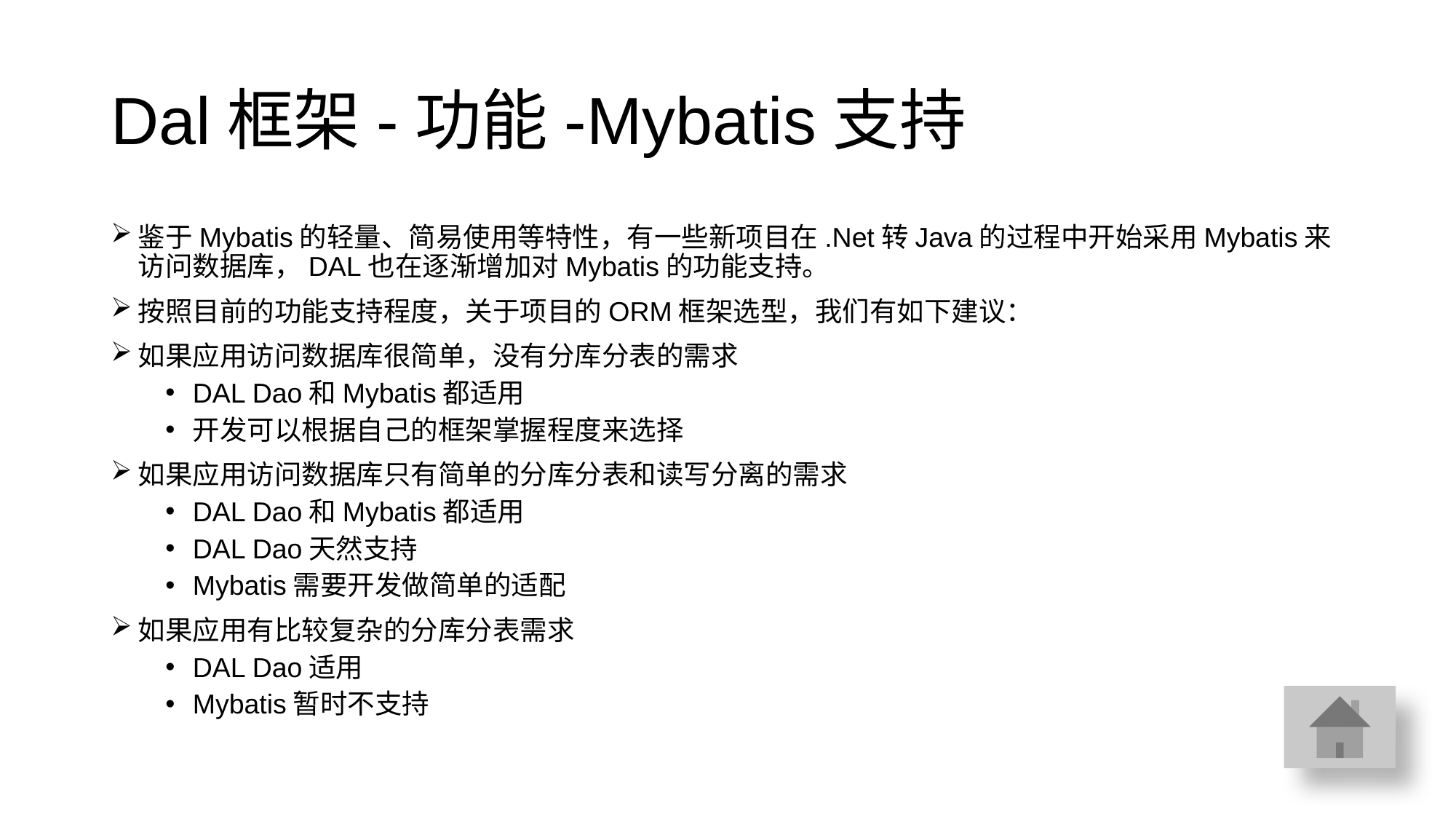

# Dal框架-功能-Mybatis支持
鉴于Mybatis的轻量、简易使用等特性，有一些新项目在.Net转Java的过程中开始采用Mybatis来访问数据库，DAL也在逐渐增加对Mybatis的功能支持。
按照目前的功能支持程度，关于项目的ORM框架选型，我们有如下建议：
如果应用访问数据库很简单，没有分库分表的需求
DAL Dao和Mybatis都适用
开发可以根据自己的框架掌握程度来选择
如果应用访问数据库只有简单的分库分表和读写分离的需求
DAL Dao和Mybatis都适用
DAL Dao天然支持
Mybatis需要开发做简单的适配
如果应用有比较复杂的分库分表需求
DAL Dao适用
Mybatis暂时不支持